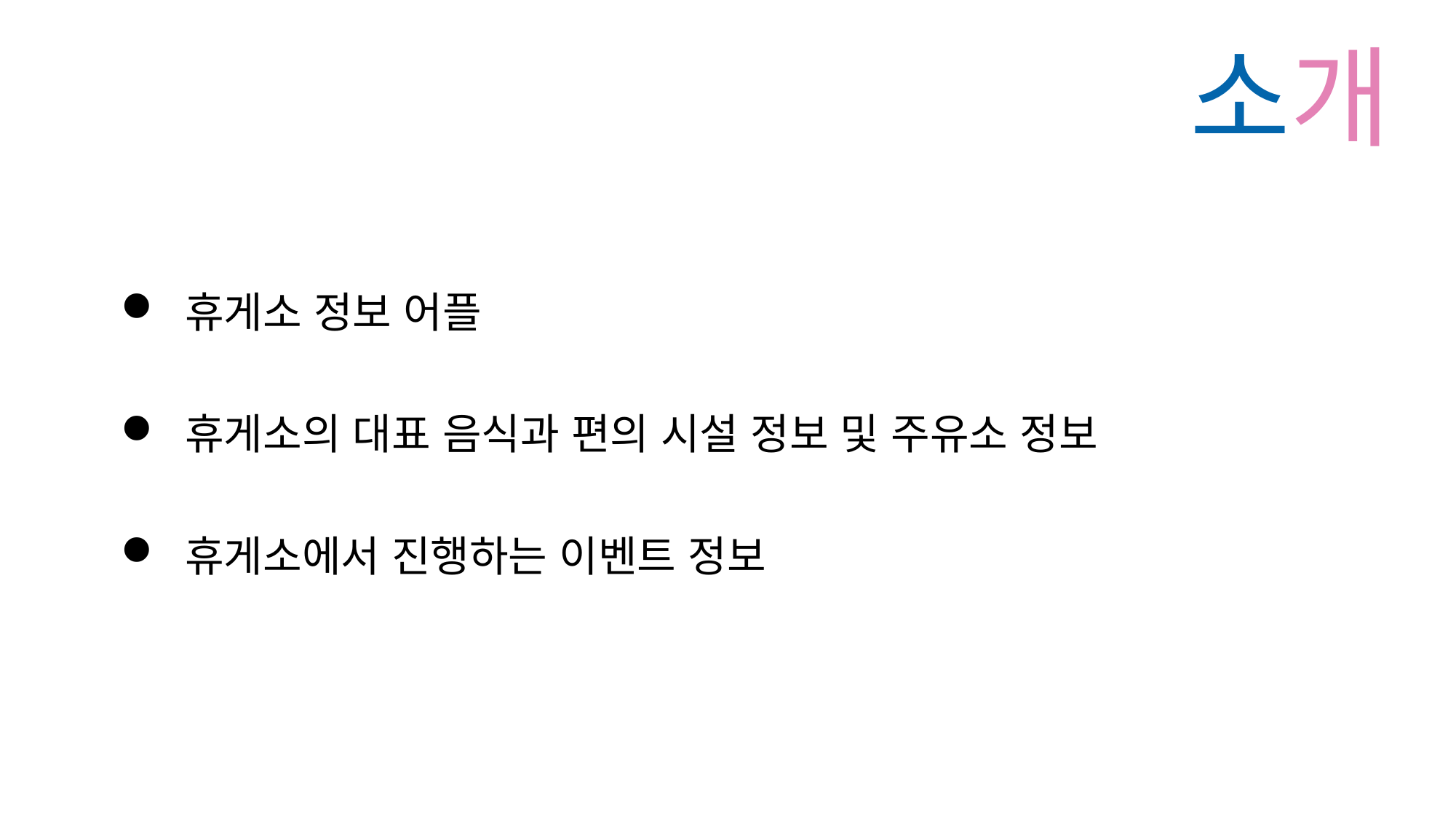

# 소개
 휴게소 정보 어플

 휴게소의 대표 음식과 편의 시설 정보 및 주유소 정보

 휴게소에서 진행하는 이벤트 정보